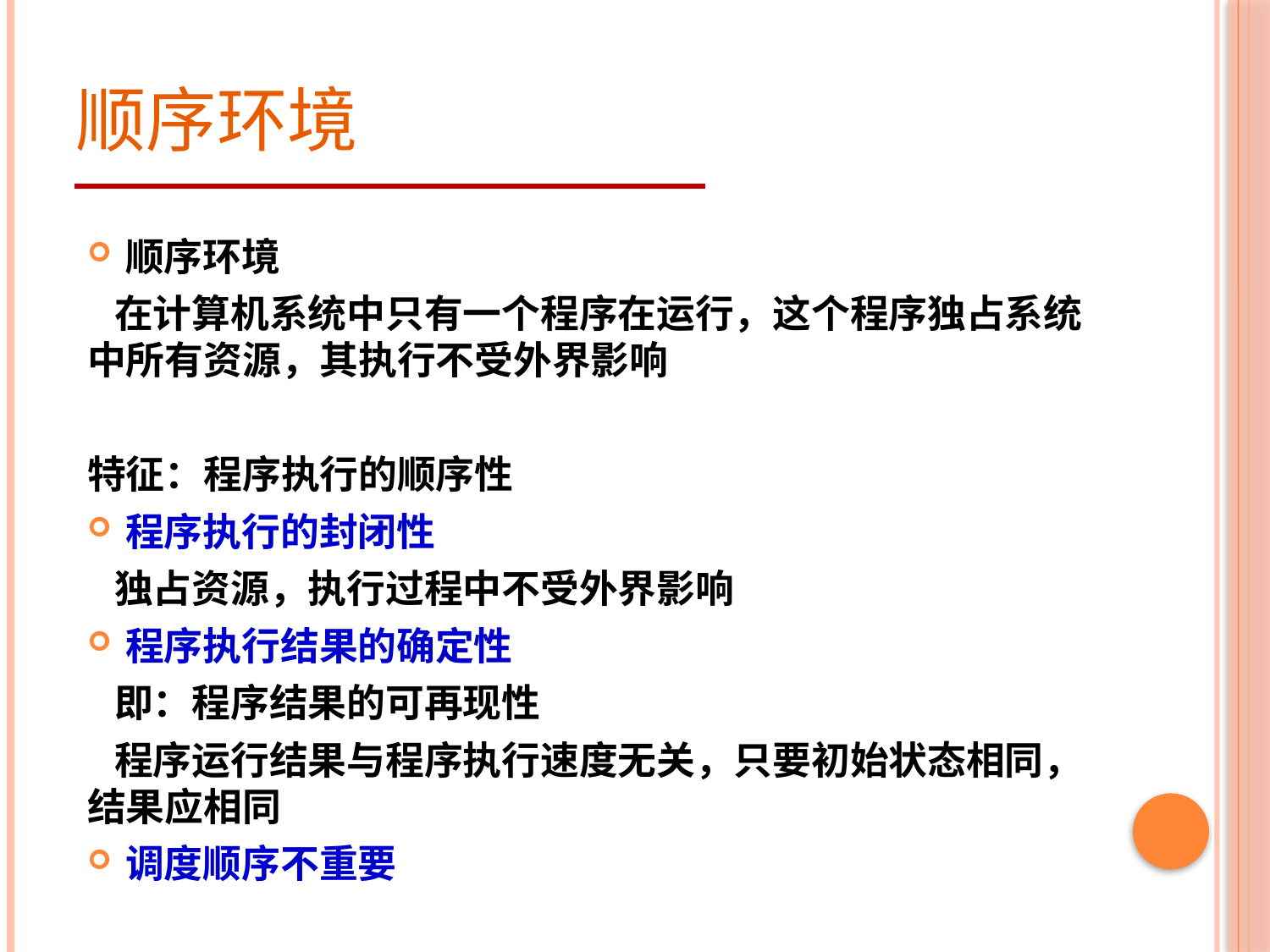

# 顺序环境
顺序环境
  在计算机系统中只有一个程序在运行，这个程序独占系统中所有资源，其执行不受外界影响

特征：程序执行的顺序性
程序执行的封闭性
  独占资源，执行过程中不受外界影响
程序执行结果的确定性
  即：程序结果的可再现性
  程序运行结果与程序执行速度无关，只要初始状态相同，结果应相同
调度顺序不重要